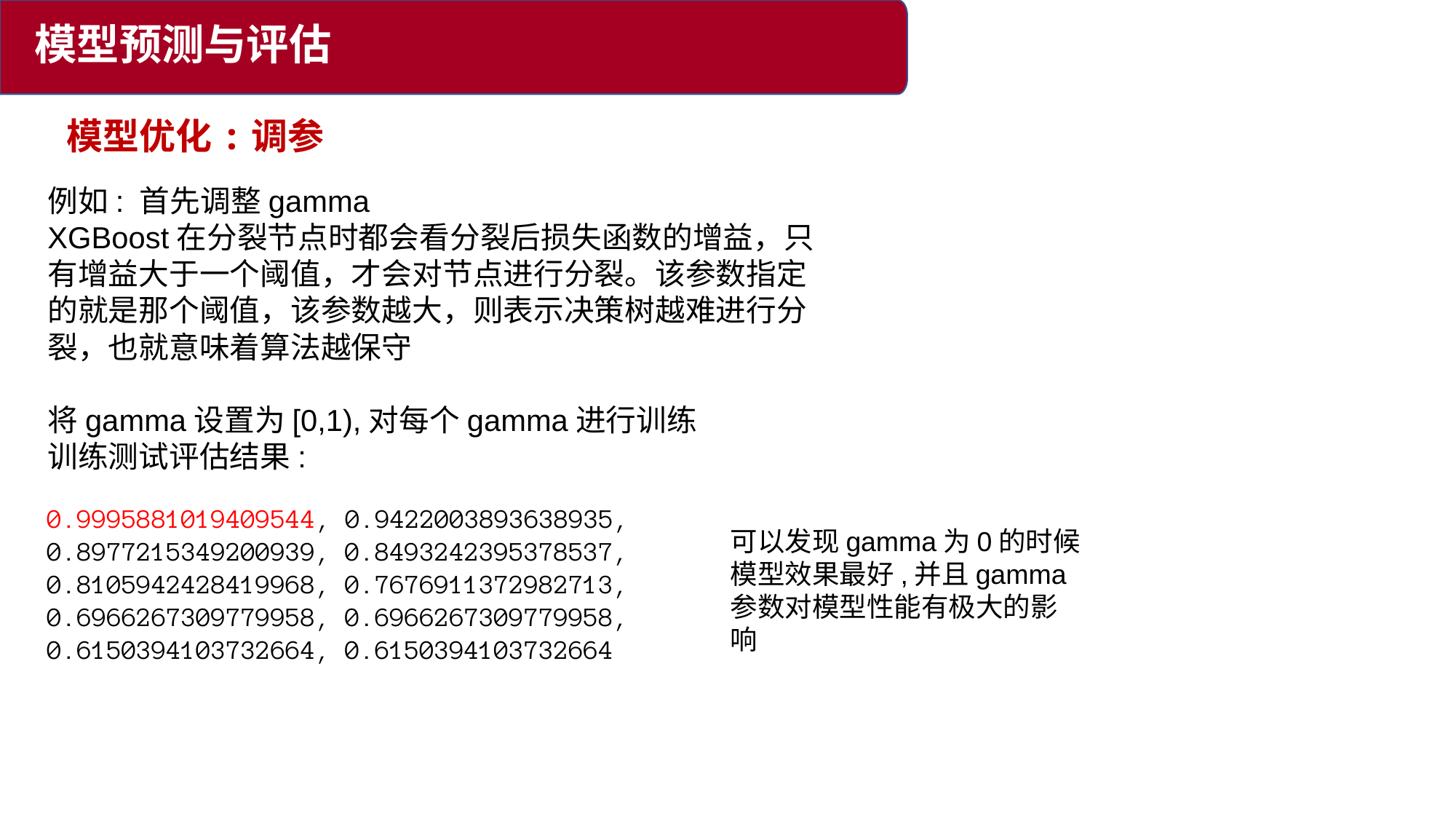

模型预测与评估

模型优化:调参
例如: 首先调整gamma
XGBoost在分裂节点时都会看分裂后损失函数的增益，只有增益大于一个阈值，才会对节点进行分裂。该参数指定的就是那个阈值，该参数越大，则表示决策树越难进行分裂，也就意味着算法越保守

将gamma设置为[0,1),对每个gamma进行训练
训练测试评估结果:
0.9995881019409544, 0.9422003893638935, 0.8977215349200939, 0.8493242395378537, 0.8105942428419968, 0.7676911372982713, 0.6966267309779958, 0.6966267309779958, 0.6150394103732664, 0.6150394103732664
可以发现gamma为0的时候模型效果最好,并且gamma参数对模型性能有极大的影响